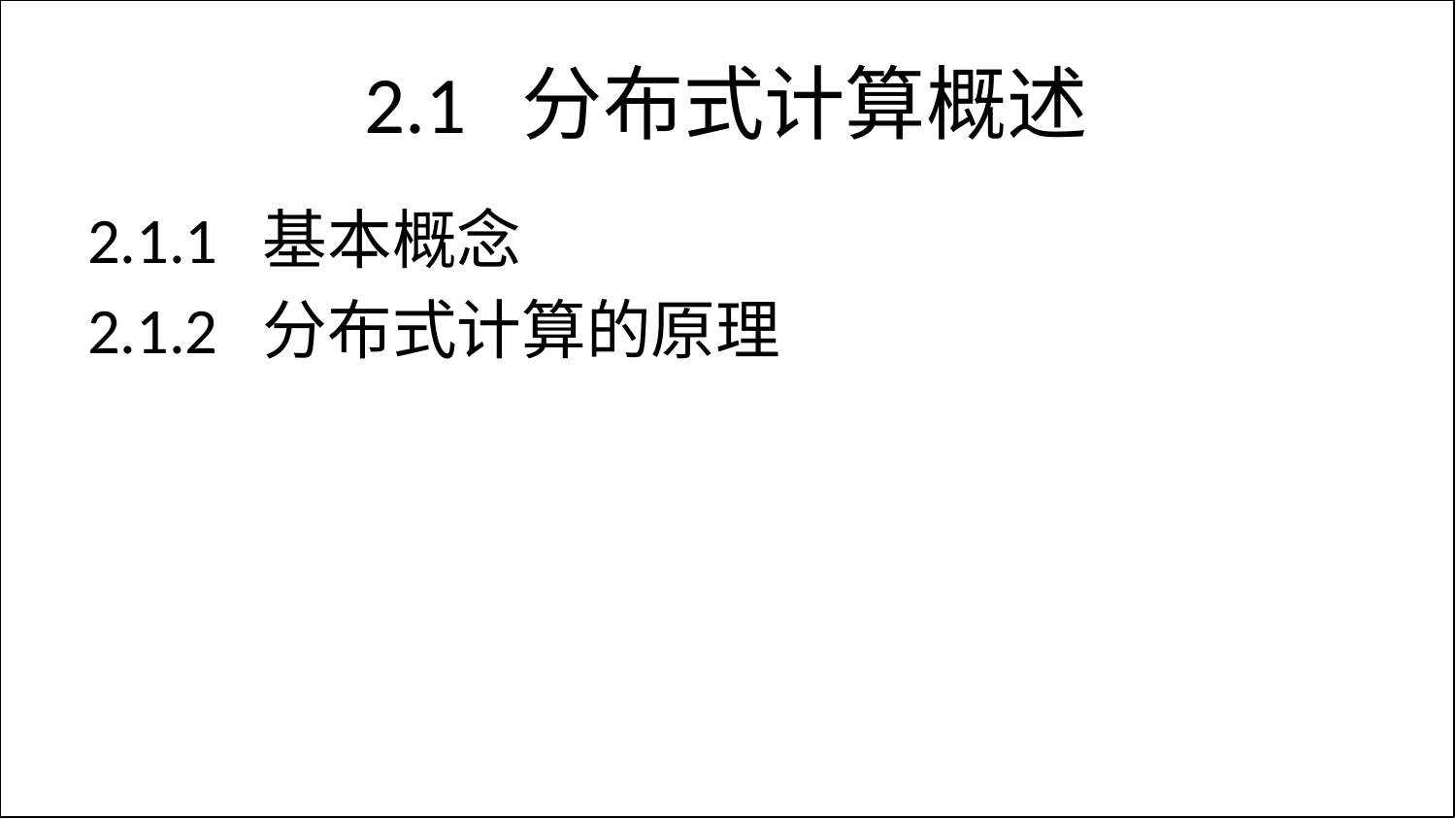

# 2.1  分布式计算概述
2.1.1  基本概念
2.1.2  分布式计算的原理